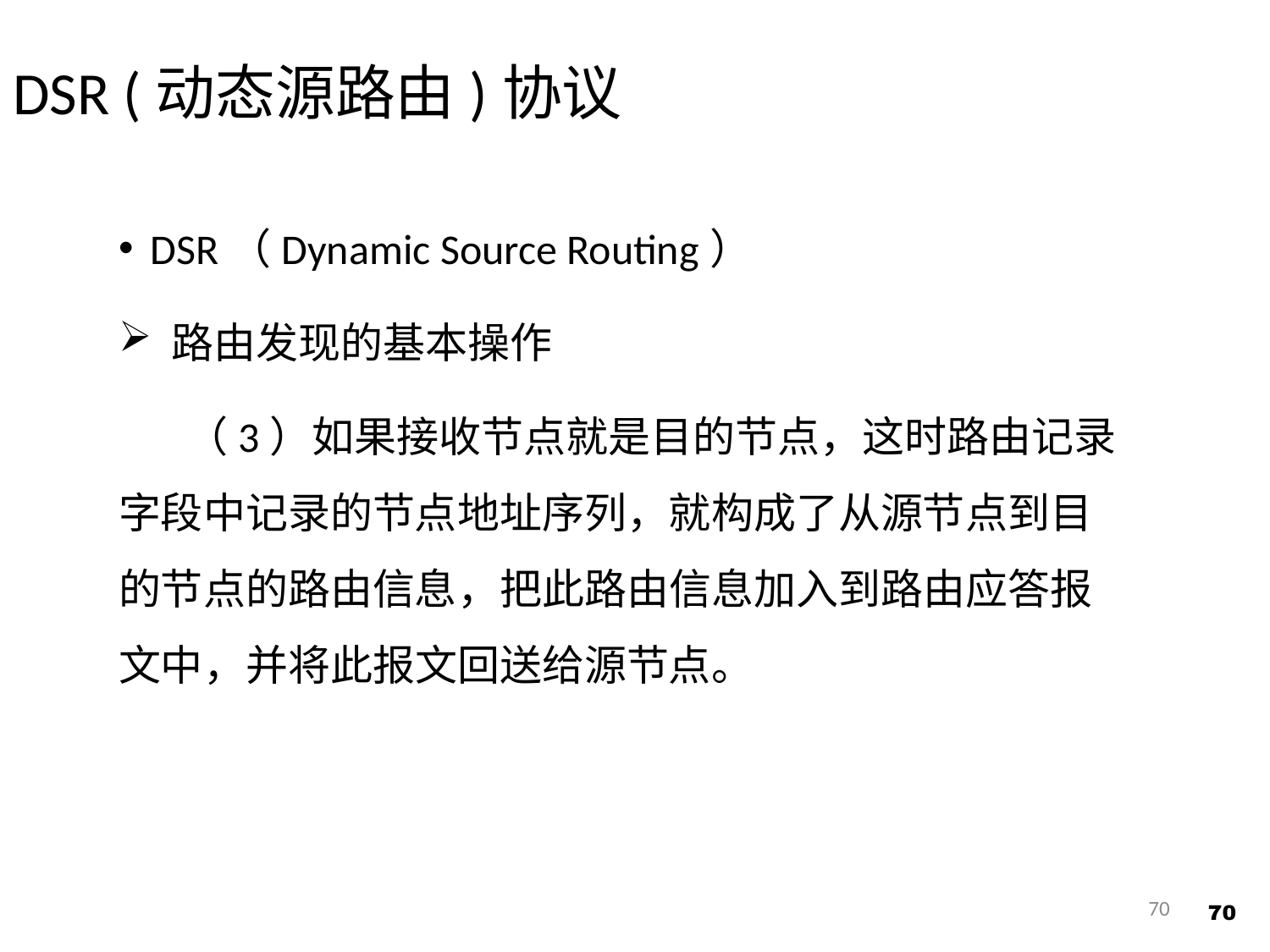

DSR (动态源路由)协议
DSR（Dynamic Source Routing）
 路由发现的基本操作
      （3）如果接收节点就是目的节点，这时路由记录字段中记录的节点地址序列，就构成了从源节点到目的节点的路由信息，把此路由信息加入到路由应答报文中，并将此报文回送给源节点。
70
70